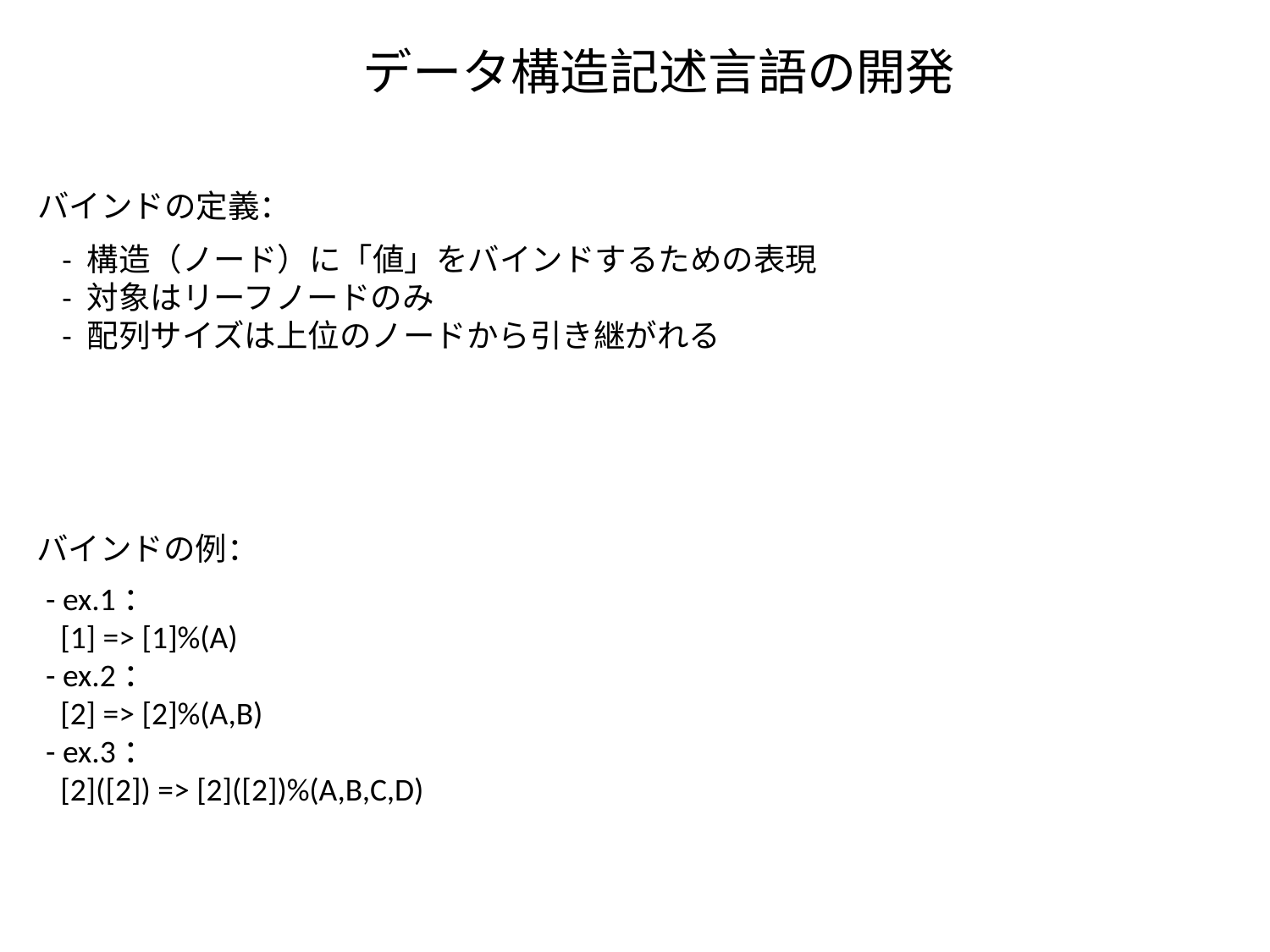

データ構造記述言語の開発
バインドの定義：
- 構造（ノード）に「値」をバインドするための表現
- 対象はリーフノードのみ
- 配列サイズは上位のノードから引き継がれる
バインドの例：
- ex.1：
  [1] => [1]%(A)
- ex.2：
  [2] => [2]%(A,B)
- ex.3：
  [2]([2]) => [2]([2])%(A,B,C,D)